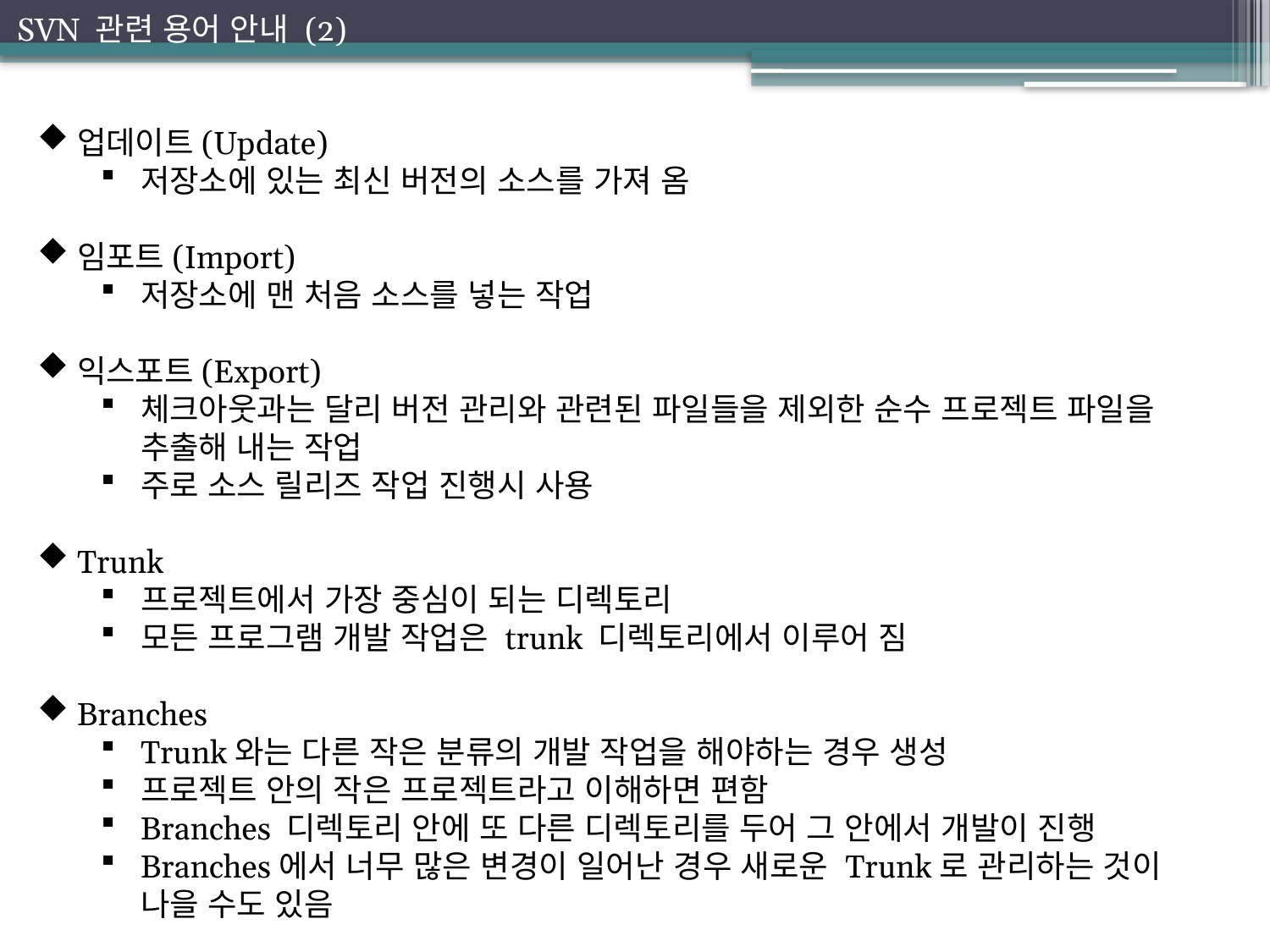

SVN 관련 용어 안내 (2)
업데이트(Update)
저장소에 있는 최신 버전의 소스를 가져 옴

임포트(Import)
저장소에 맨 처음 소스를 넣는 작업

익스포트(Export)
체크아웃과는 달리 버전 관리와 관련된 파일들을 제외한 순수 프로젝트 파일을 추출해 내는 작업
주로 소스 릴리즈 작업 진행시 사용

Trunk
프로젝트에서 가장 중심이 되는 디렉토리
모든 프로그램 개발 작업은 trunk 디렉토리에서 이루어 짐

Branches
Trunk와는 다른 작은 분류의 개발 작업을 해야하는 경우 생성
프로젝트 안의 작은 프로젝트라고 이해하면 편함
Branches 디렉토리 안에 또 다른 디렉토리를 두어 그 안에서 개발이 진행
Branches에서 너무 많은 변경이 일어난 경우 새로운 Trunk로 관리하는 것이 나을 수도 있음